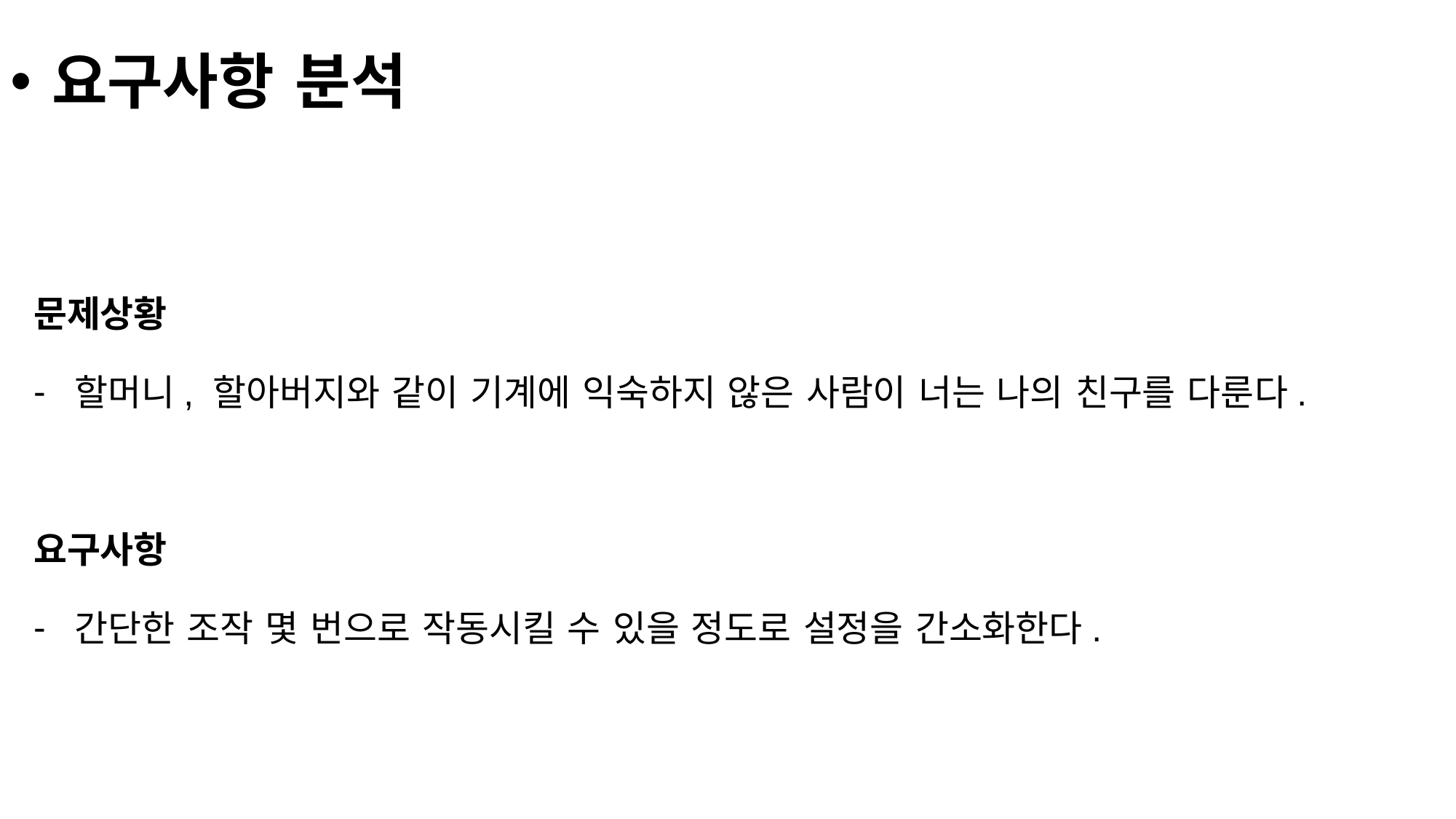

요구사항 분석
문제상황

할머니, 할아버지와 같이 기계에 익숙하지 않은 사람이 너는 나의 친구를 다룬다.

요구사항

간단한 조작 몇 번으로 작동시킬 수 있을 정도로 설정을 간소화한다.